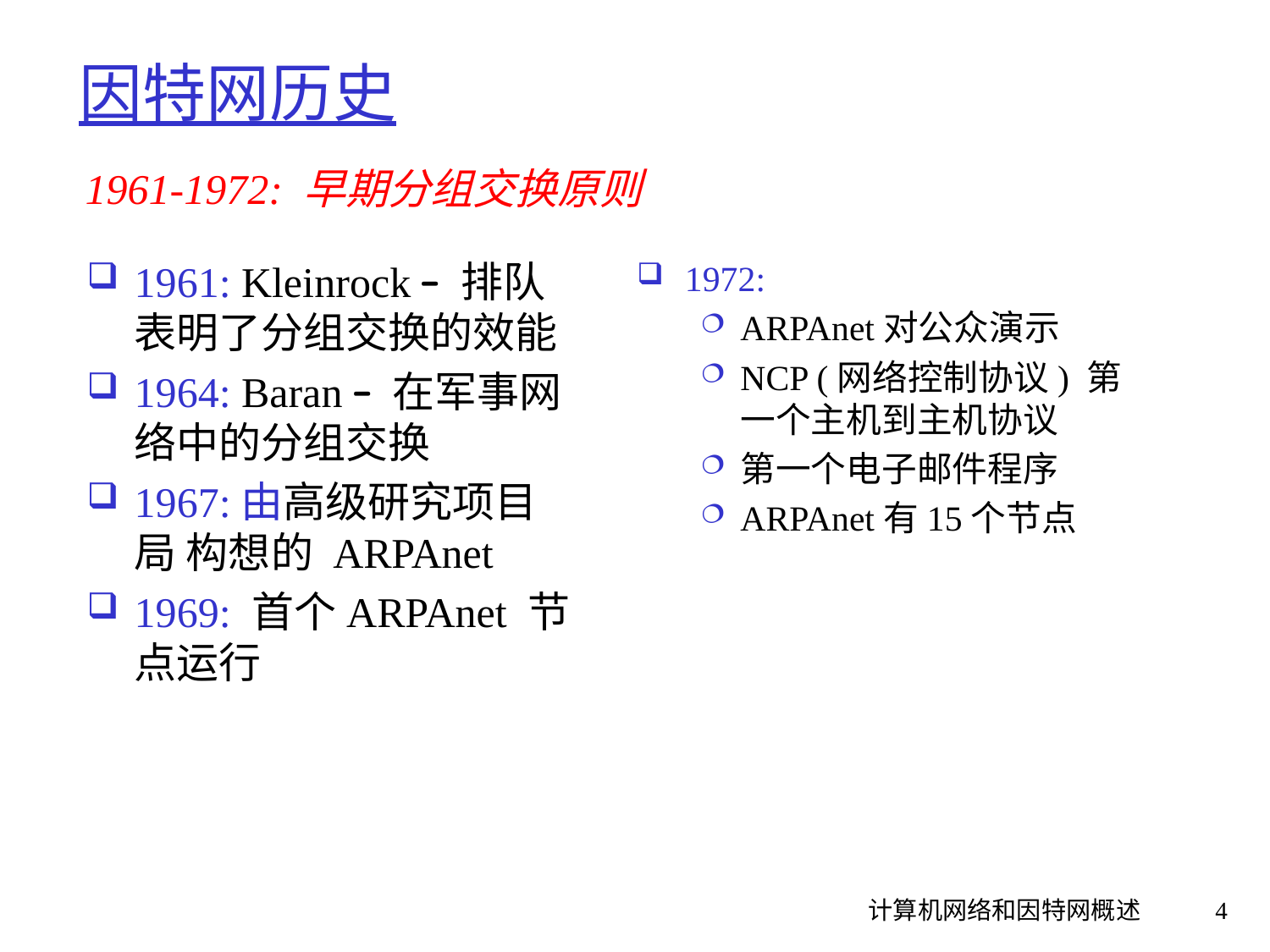

# 因特网历史
1961-1972: 早期分组交换原则
1961: Kleinrock – 排队表明了分组交换的效能
1964: Baran – 在军事网络中的分组交换
1967:由高级研究项目局 构想的 ARPAnet
1969: 首个ARPAnet 节点运行

1972:
ARPAnet对公众演示
NCP (网络控制协议) 第一个主机到主机协议
第一个电子邮件程序
ARPAnet有15个节点
计算机网络和因特网概述
4